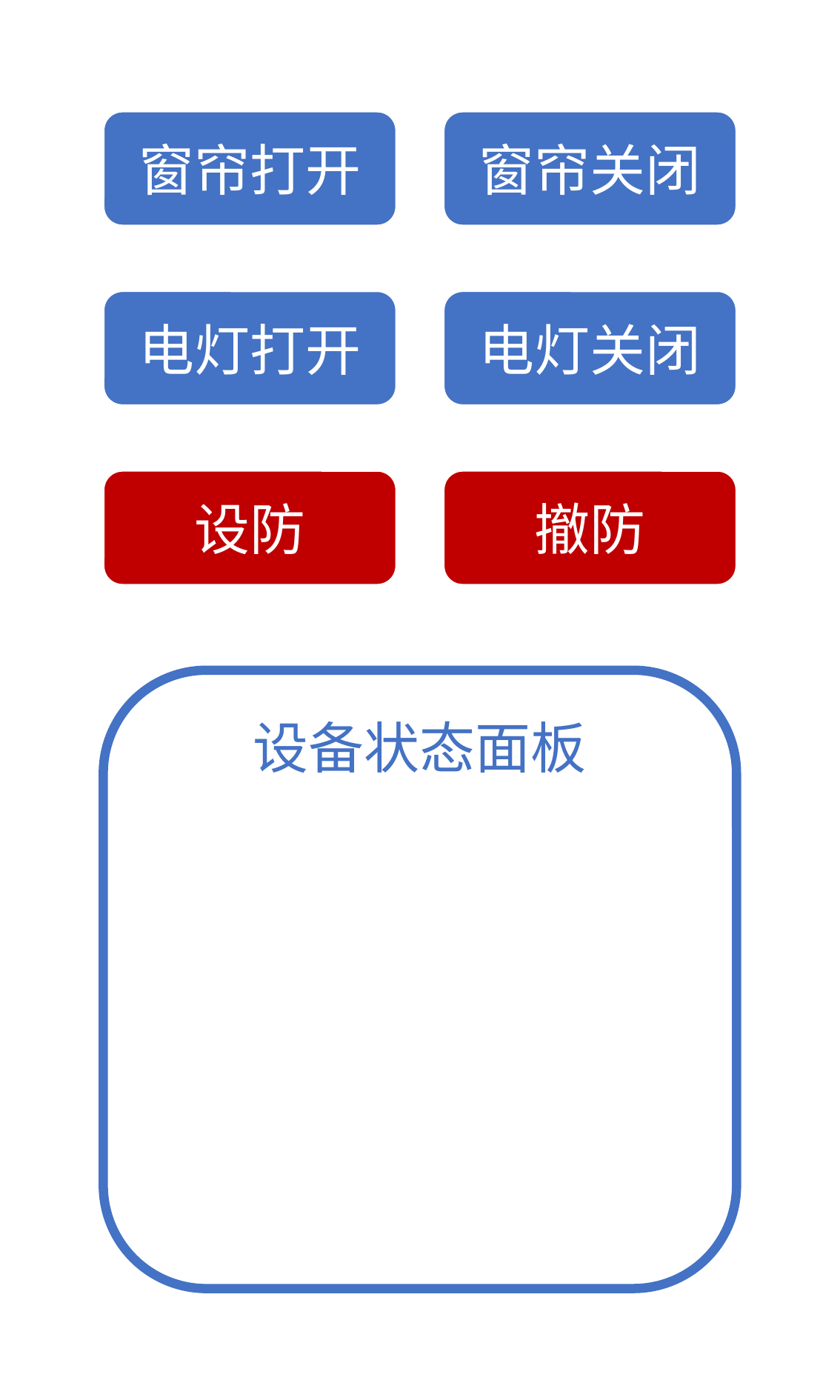

窗帘打开
窗帘关闭
电灯打开
电灯关闭
设防
撤防
设备状态面板